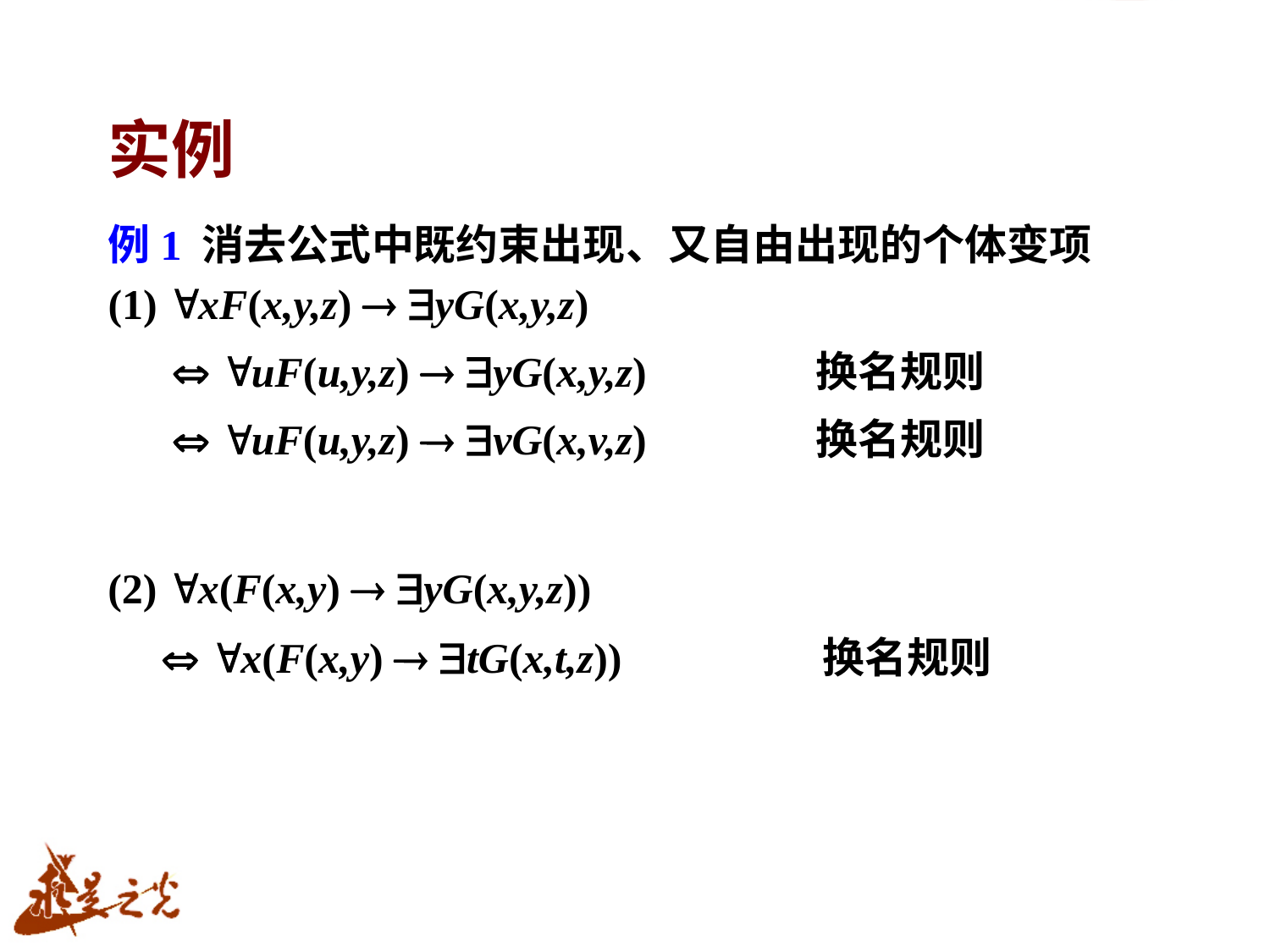

# 实例
例1 消去公式中既约束出现、又自由出现的个体变项
(1) ∀xF(x,y,z) → ∃yG(x,y,z)
⇔ ∀uF(u,y,z) → ∃yG(x,y,z)               换名规则
⇔ ∀uF(u,y,z) → ∃vG(x,v,z)               换名规则
(2) ∀x(F(x,y) → ∃yG(x,y,z))
⇔ ∀x(F(x,y) → ∃tG(x,t,z))                  换名规则
32